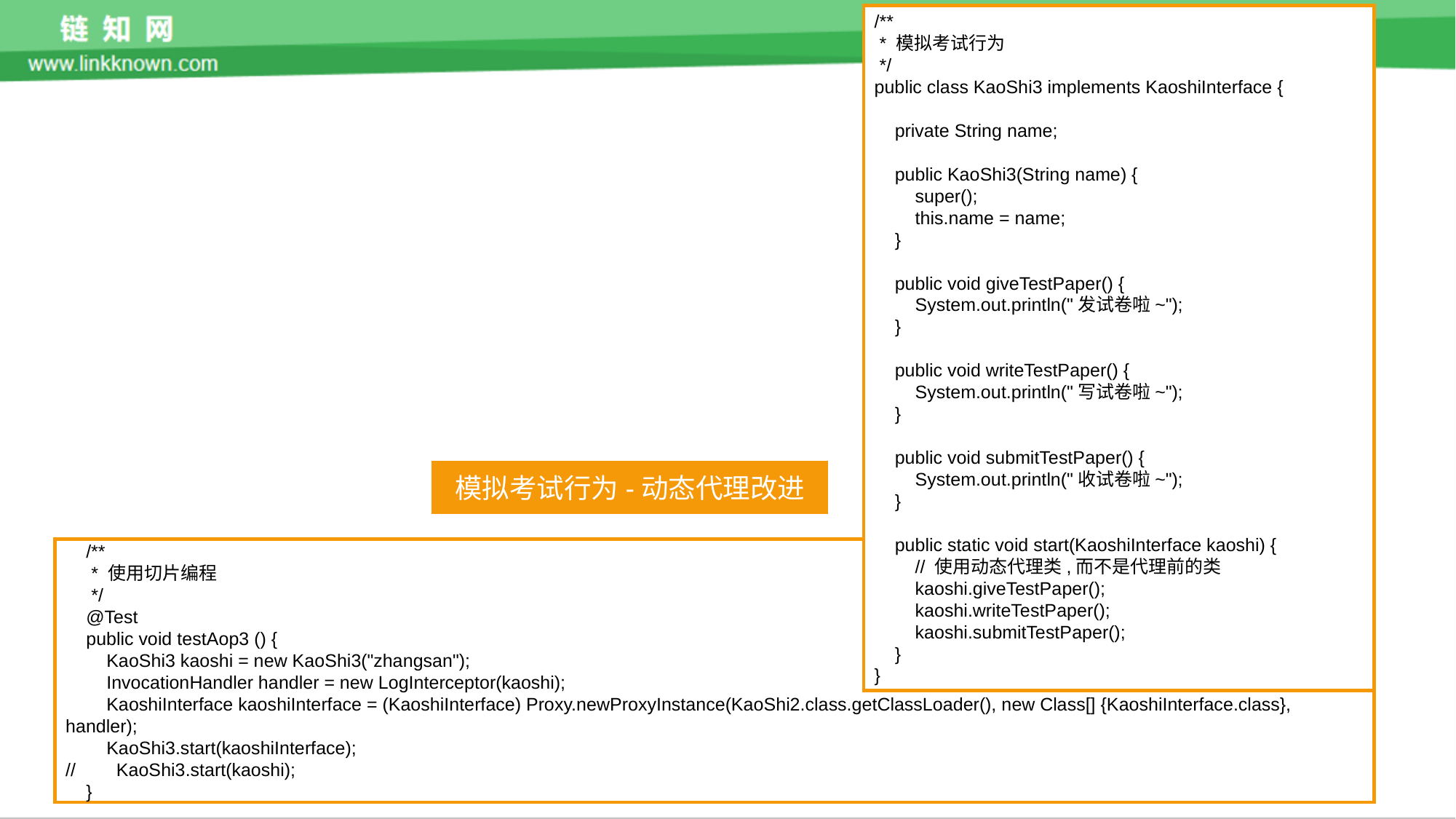

/**
 * 模拟考试行为
 */
public class KaoShi3 implements KaoshiInterface {

    private String name;

    public KaoShi3(String name) {
        super();
        this.name = name;
    }

    public void giveTestPaper() {
        System.out.println("发试卷啦~");
    }

    public void writeTestPaper() {
        System.out.println("写试卷啦~");
    }

    public void submitTestPaper() {
        System.out.println("收试卷啦~");
    }

    public static void start(KaoshiInterface kaoshi) {
        // 使用动态代理类,而不是代理前的类
        kaoshi.giveTestPaper();
        kaoshi.writeTestPaper();
        kaoshi.submitTestPaper();
    }
}
模拟考试行为-动态代理改进
    /**
     * 使用切片编程
     */
    @Test
    public void testAop3 () {
        KaoShi3 kaoshi = new KaoShi3("zhangsan");
        InvocationHandler handler = new LogInterceptor(kaoshi);
        KaoshiInterface kaoshiInterface = (KaoshiInterface) Proxy.newProxyInstance(KaoShi2.class.getClassLoader(), new Class[] {KaoshiInterface.class}, handler);
        KaoShi3.start(kaoshiInterface);
//        KaoShi3.start(kaoshi);
    }